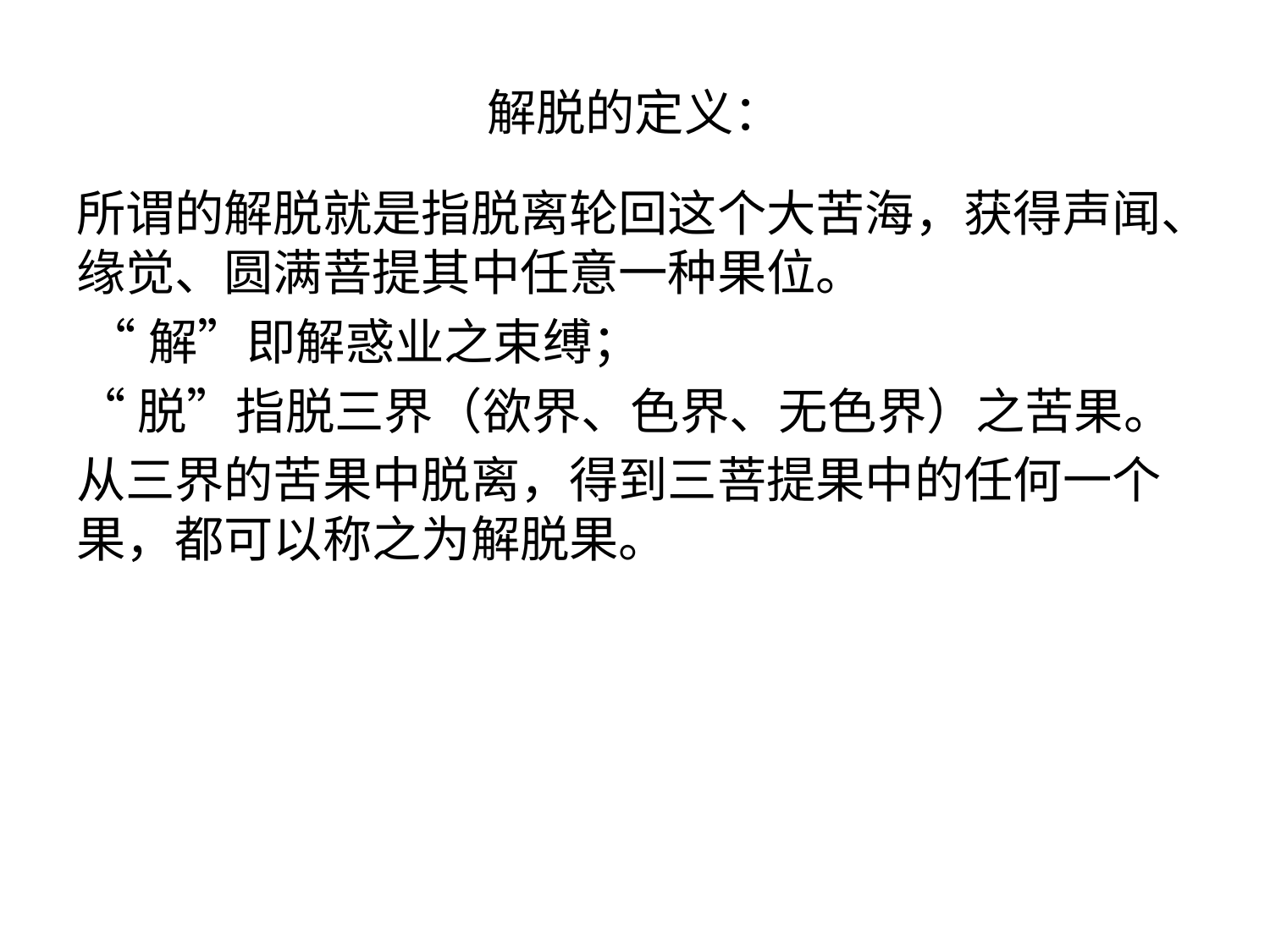

# 解脱的定义：
所谓的解脱就是指脱离轮回这个大苦海，获得声闻、缘觉、圆满菩提其中任意一种果位。
 “解”即解惑业之束缚；
“脱”指脱三界（欲界、色界、无色界）之苦果。
从三界的苦果中脱离，得到三菩提果中的任何一个果，都可以称之为解脱果。